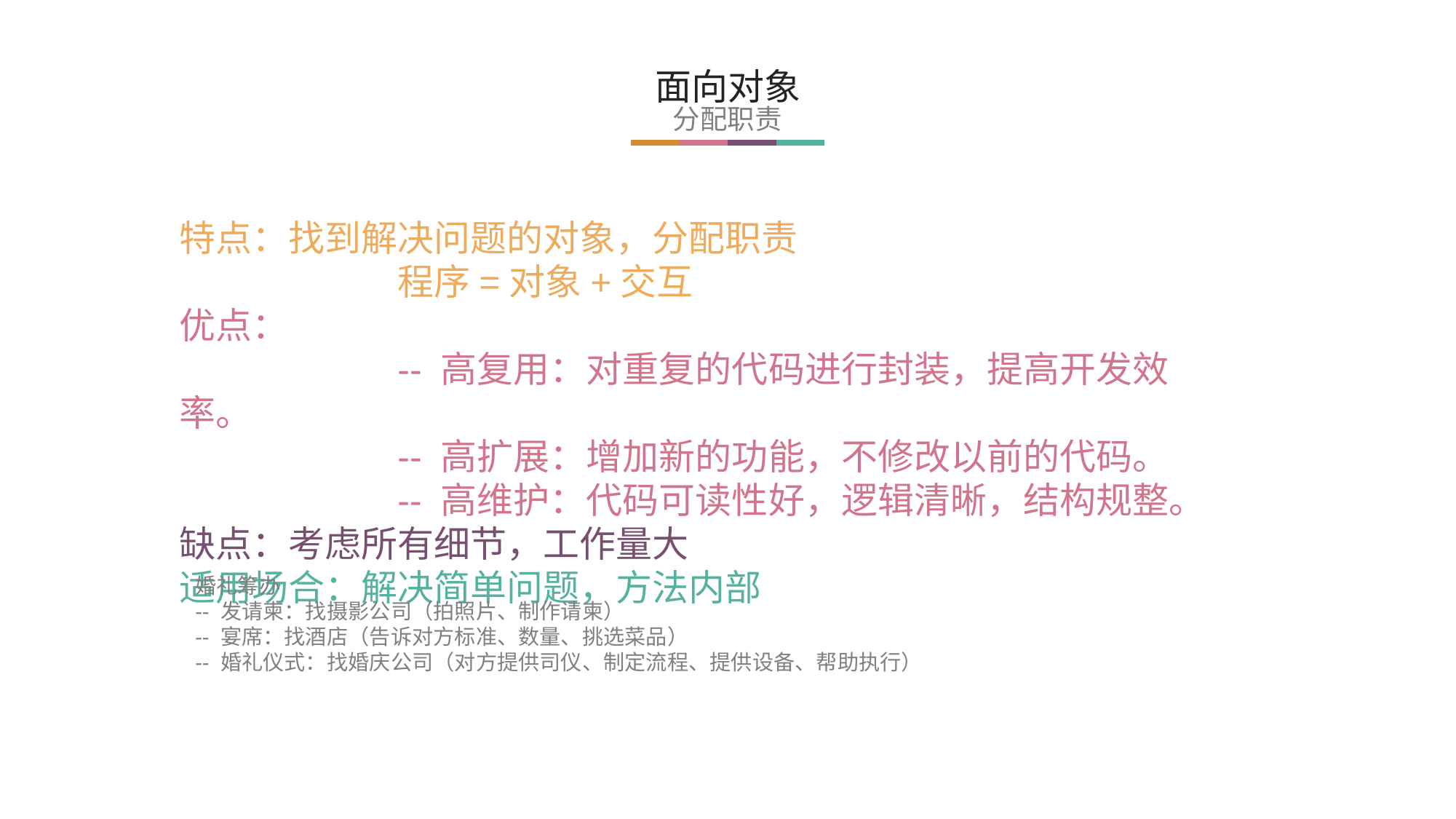

面向对象
分配职责
特点：找到解决问题的对象，分配职责
		程序=对象+交互
优点：
		-- 高复用：对重复的代码进行封装，提高开发效率。
		-- 高扩展：增加新的功能，不修改以前的代码。
		-- 高维护：代码可读性好，逻辑清晰，结构规整。
缺点：考虑所有细节，工作量大
适用场合：解决简单问题，方法内部

婚礼筹办
-- 发请柬：找摄影公司（拍照片、制作请柬）
-- 宴席：找酒店（告诉对方标准、数量、挑选菜品）
-- 婚礼仪式：找婚庆公司（对方提供司仪、制定流程、提供设备、帮助执行）